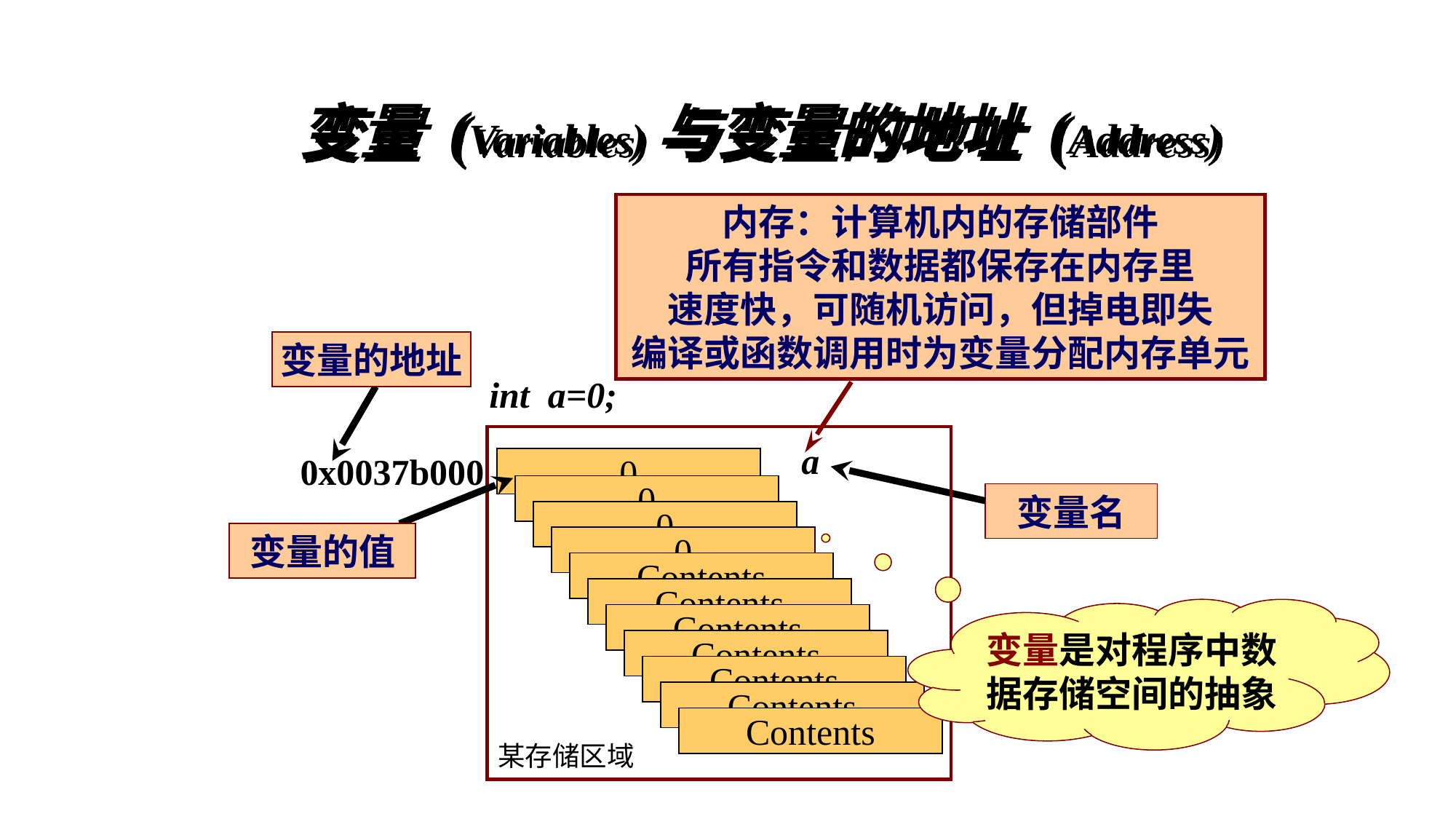

# 变量 (Variables)与变量的地址 (Address)
内存：计算机内的存储部件
所有指令和数据都保存在内存里
速度快，可随机访问，但掉电即失
编译或函数调用时为变量分配内存单元

变量的地址

int  a=0;

a
0x0037b000
0
0
0
0
Contents
Contents
Contents
Contents
Contents
Contents
Contents

变量名

变量的值
变量是对程序中数据存储空间的抽象
某存储区域